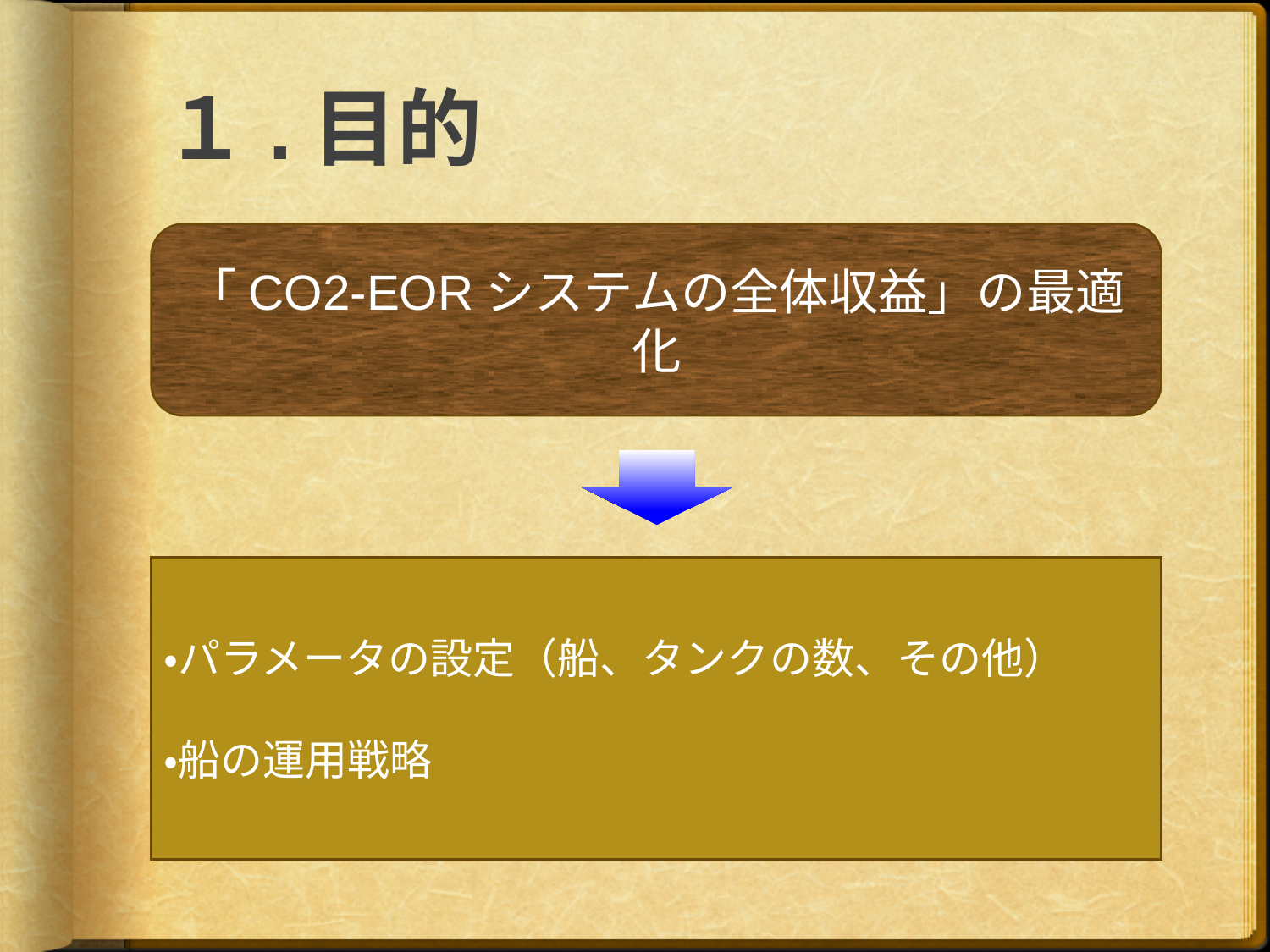

# １.目的
「CO2-EORシステムの全体収益」の最適化

・パラメータの設定（船、タンクの数、その他）

・船の運用戦略